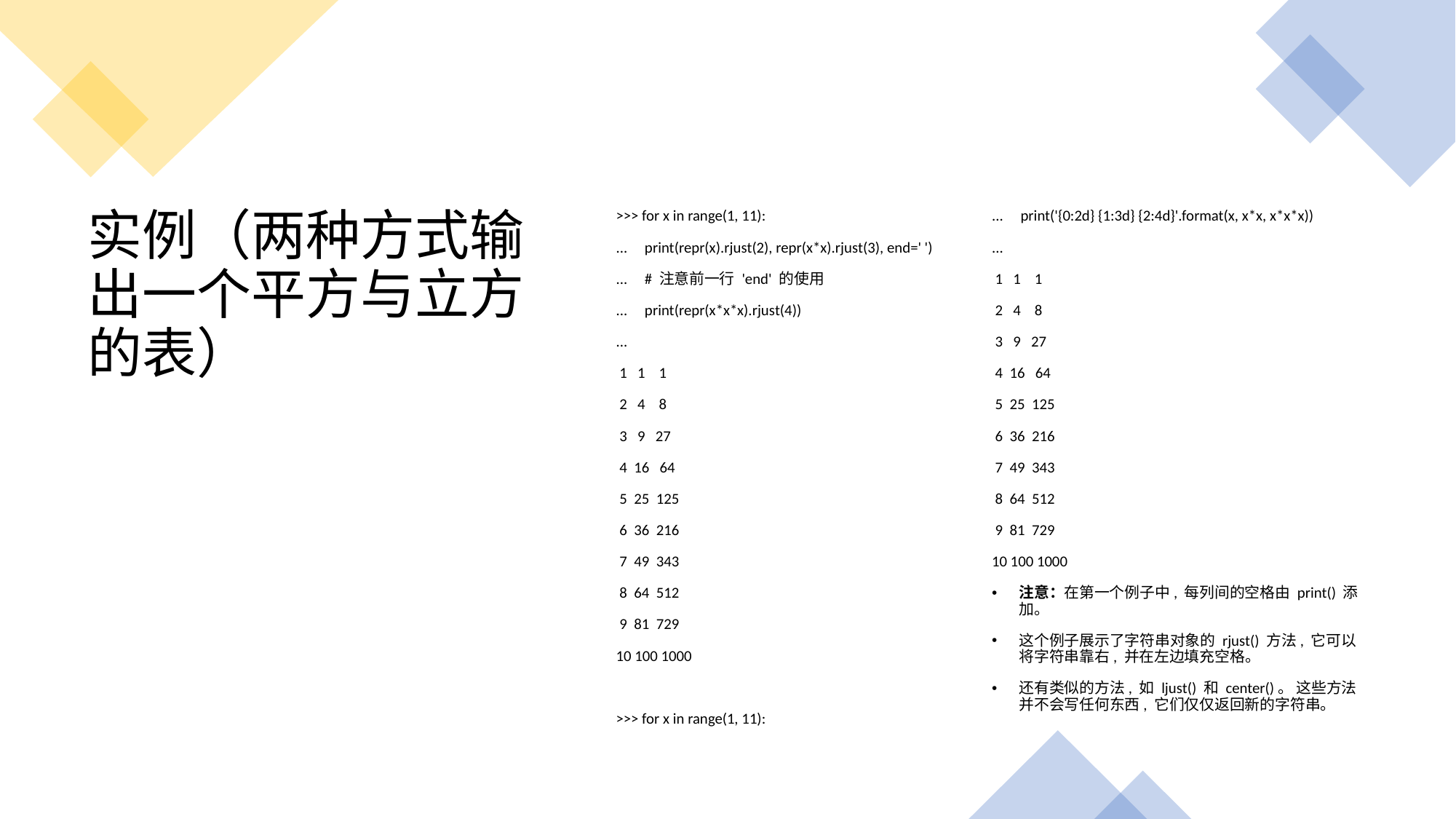

>>> for x in range(1, 11):
...     print(repr(x).rjust(2), repr(x*x).rjust(3), end=' ')
...     # 注意前一行 'end' 的使用
...     print(repr(x*x*x).rjust(4))
...
 1   1    1
 2   4    8
 3   9   27
 4  16   64
 5  25  125
 6  36  216
 7  49  343
 8  64  512
 9  81  729
10 100 1000

>>> for x in range(1, 11):
...     print('{0:2d} {1:3d} {2:4d}'.format(x, x*x, x*x*x))
...
 1   1    1
 2   4    8
 3   9   27
 4  16   64
 5  25  125
 6  36  216
 7  49  343
 8  64  512
 9  81  729
10 100 1000
注意：在第一个例子中, 每列间的空格由 print() 添加。
这个例子展示了字符串对象的 rjust() 方法, 它可以将字符串靠右, 并在左边填充空格。
还有类似的方法, 如 ljust() 和 center()。 这些方法并不会写任何东西, 它们仅仅返回新的字符串。
# 实例（两种方式输出一个平方与立方的表）